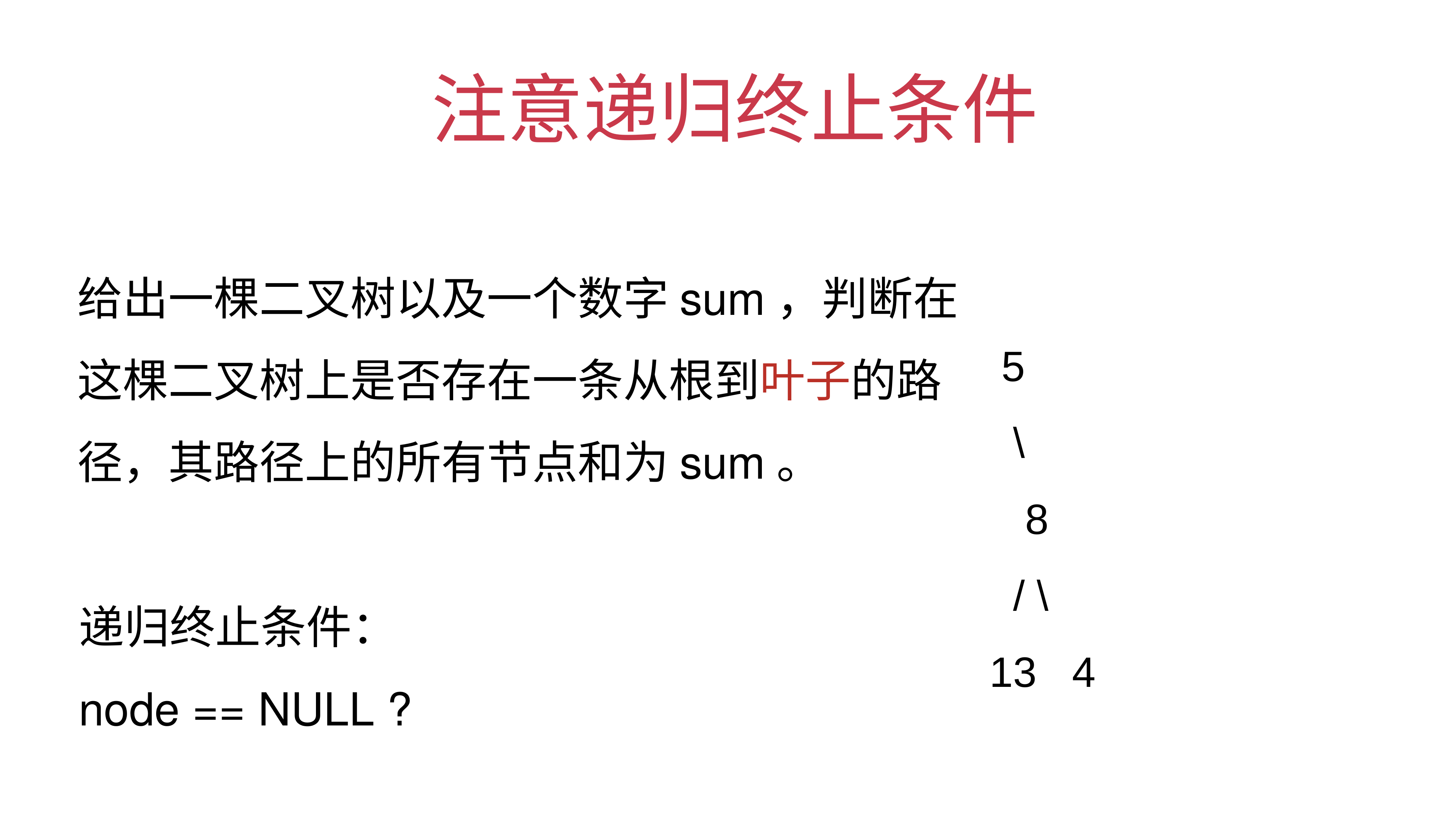

# 注意递归终止条件
给出一棵二叉树以及一个数字sum，判断在这棵二叉树上是否存在一条从根到叶子的路径，其路径上的所有节点和为sum。
              5
               \
                8
               / \
             13   4
递归终止条件：
node == NULL ?